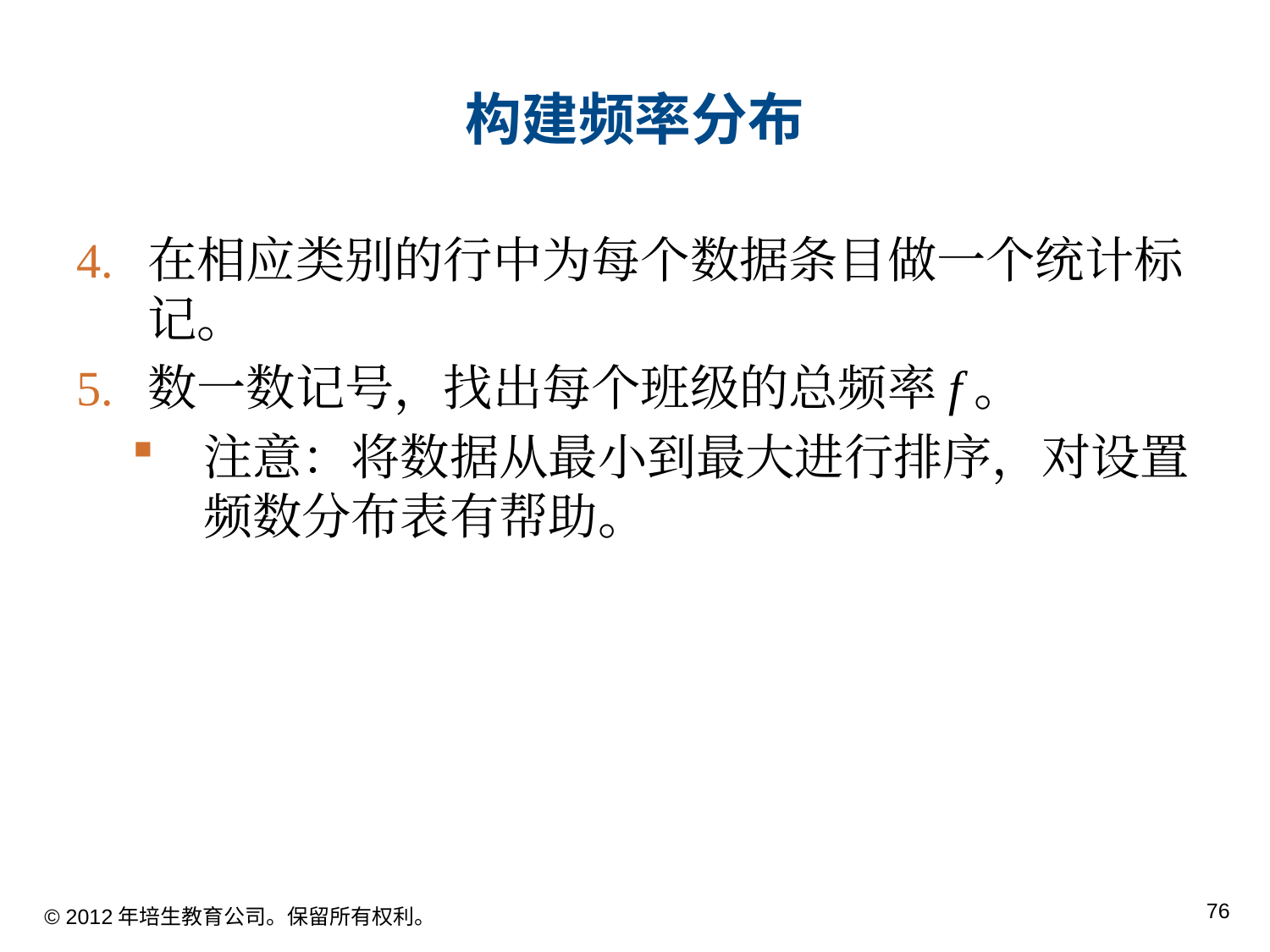

# 构建频率分布
在相应类别的行中为每个数据条目做一个统计标记。
数一数记号，找出每个班级的总频率f。
注意：将数据从最小到最大进行排序，对设置频数分布表有帮助。

© 2012年培生教育公司。保留所有权利。
76